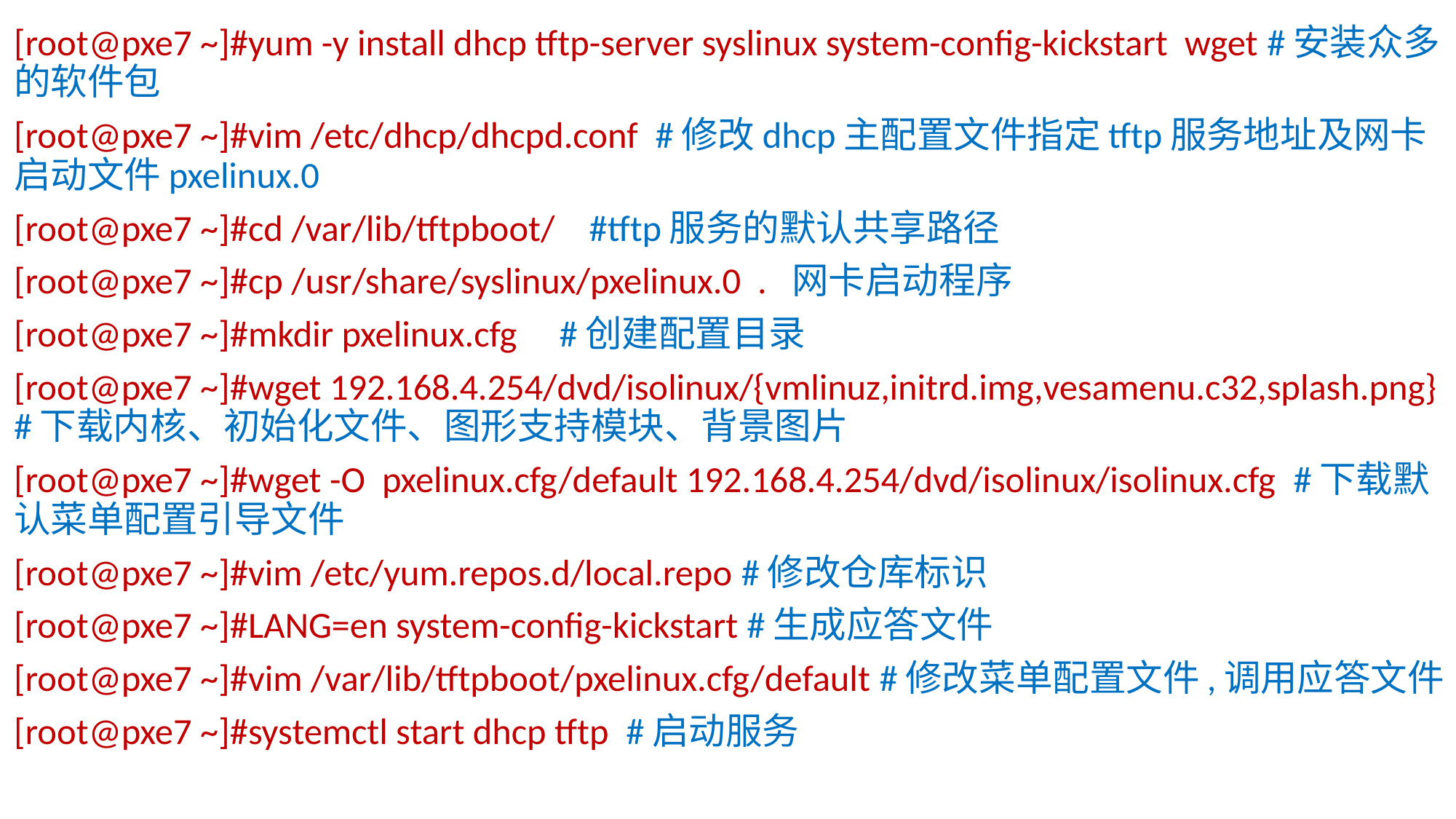

[root@pxe7 ~]#yum -y install dhcp tftp-server syslinux system-config-kickstart  wget #安装众多的软件包
[root@pxe7 ~]#vim /etc/dhcp/dhcpd.conf  #修改dhcp主配置文件指定tftp服务地址及网卡启动文件pxelinux.0
[root@pxe7 ~]#cd /var/lib/tftpboot/    #tftp服务的默认共享路径
[root@pxe7 ~]#cp /usr/share/syslinux/pxelinux.0  .  网卡启动程序
[root@pxe7 ~]#mkdir pxelinux.cfg     #创建配置目录
[root@pxe7 ~]#wget 192.168.4.254/dvd/isolinux/{vmlinuz,initrd.img,vesamenu.c32,splash.png} #下载内核、初始化文件、图形支持模块、背景图片
[root@pxe7 ~]#wget -O  pxelinux.cfg/default 192.168.4.254/dvd/isolinux/isolinux.cfg  #下载默认菜单配置引导文件
[root@pxe7 ~]#vim /etc/yum.repos.d/local.repo #修改仓库标识
[root@pxe7 ~]#LANG=en system-config-kickstart #生成应答文件
[root@pxe7 ~]#vim /var/lib/tftpboot/pxelinux.cfg/default #修改菜单配置文件,调用应答文件
[root@pxe7 ~]#systemctl start dhcp tftp  #启动服务